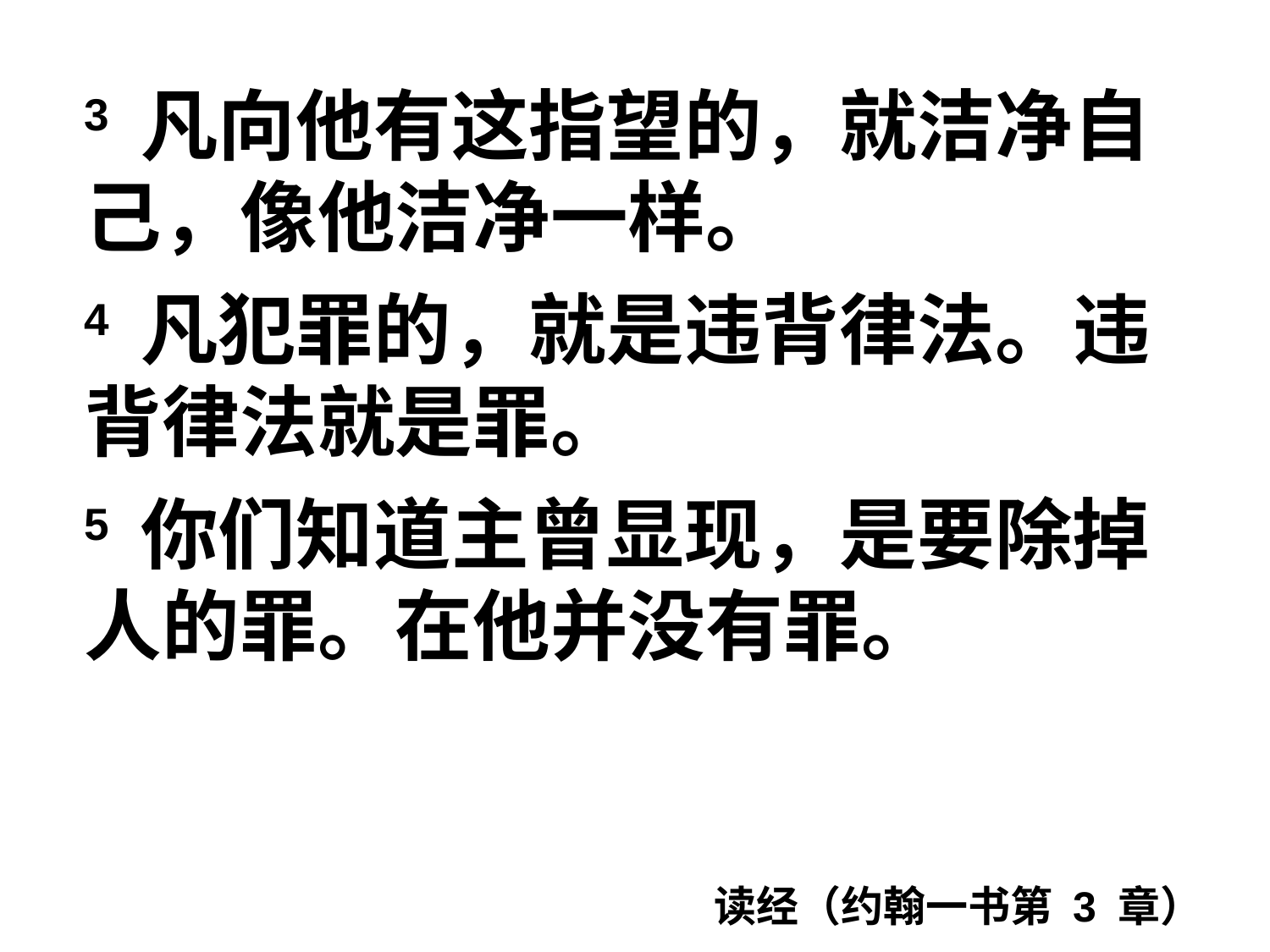

3 凡向他有这指望的，就洁净自己，像他洁净一样。
4 凡犯罪的，就是违背律法。违背律法就是罪。
5 你们知道主曾显现，是要除掉人的罪。在他并没有罪。
读经（约翰一书第 3 章）